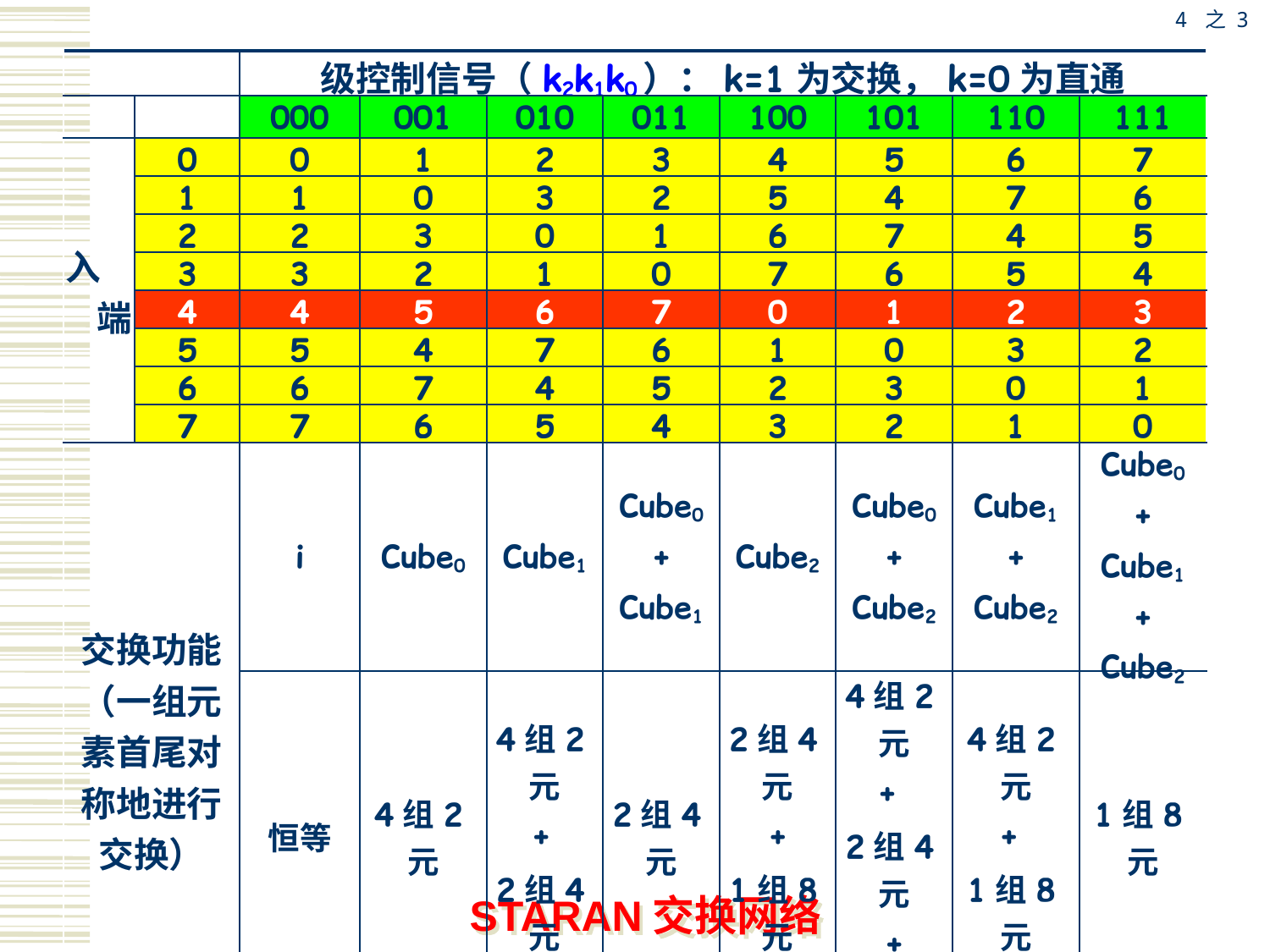

4 之 3
|  |  | 级控制信号（k2k1k0）：k=1为交换，k=0为直通 |  |  |  |  |  |  |  |
| --- | --- | --- | --- | --- | --- | --- | --- | --- | --- |
|  |  | 000 | 001 | 010 | 011 | 100 | 101 | 110 | 111 |
| 入 端 | 0 | 0 | 1 | 2 | 3 | 4 | 5 | 6 | 7 |
|  | 1 | 1 | 0 | 3 | 2 | 5 | 4 | 7 | 6 |
|  | 2 | 2 | 3 | 0 | 1 | 6 | 7 | 4 | 5 |
|  | 3 | 3 | 2 | 1 | 0 | 7 | 6 | 5 | 4 |
|  | 4 | 4 | 5 | 6 | 7 | 0 | 1 | 2 | 3 |
|  | 5 | 5 | 4 | 7 | 6 | 1 | 0 | 3 | 2 |
|  | 6 | 6 | 7 | 4 | 5 | 2 | 3 | 0 | 1 |
|  | 7 | 7 | 6 | 5 | 4 | 3 | 2 | 1 | 0 |
| 交换功能（一组元素首尾对称地进行交换） |  | i | Cube0 | Cube1 | Cube0 + Cube1 | Cube2 | Cube0 + Cube2 | Cube1 + Cube2 | Cube0 + Cube1 + Cube2 |
|  |  | 恒等 | 4组2元 | 4组2元 + 2组4元 | 2组4元 | 2组4元 + 1组8元 | 4组2元 + 2组4元 + 1组8元 | 4组2元 + 1组8元 | 1组8元 |

STARAN交换网络